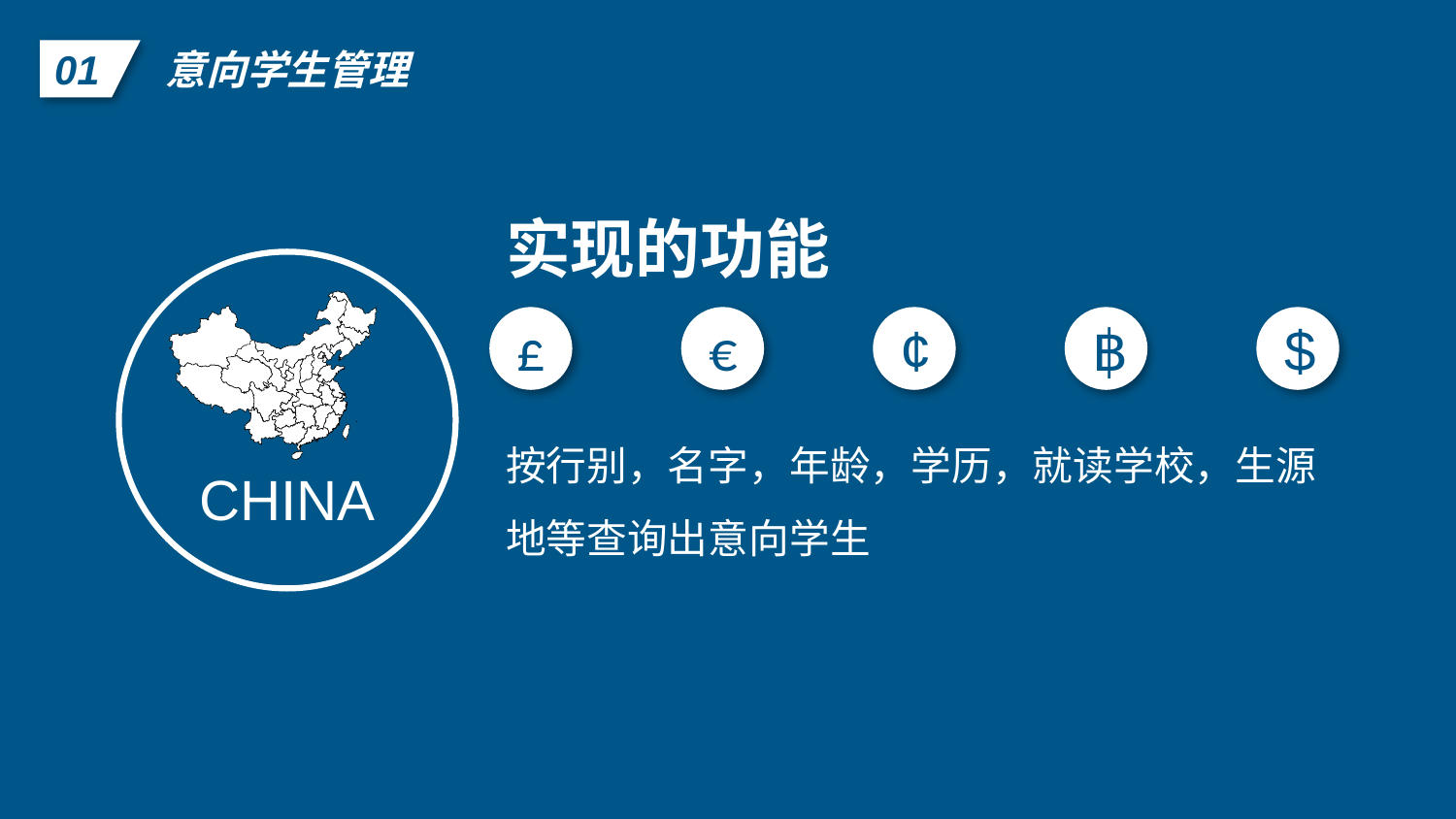

意向学生管理
01
实现的功能
£
€
¢
฿
$
按行别，名字，年龄，学历，就读学校，生源地等查询出意向学生
CHINA